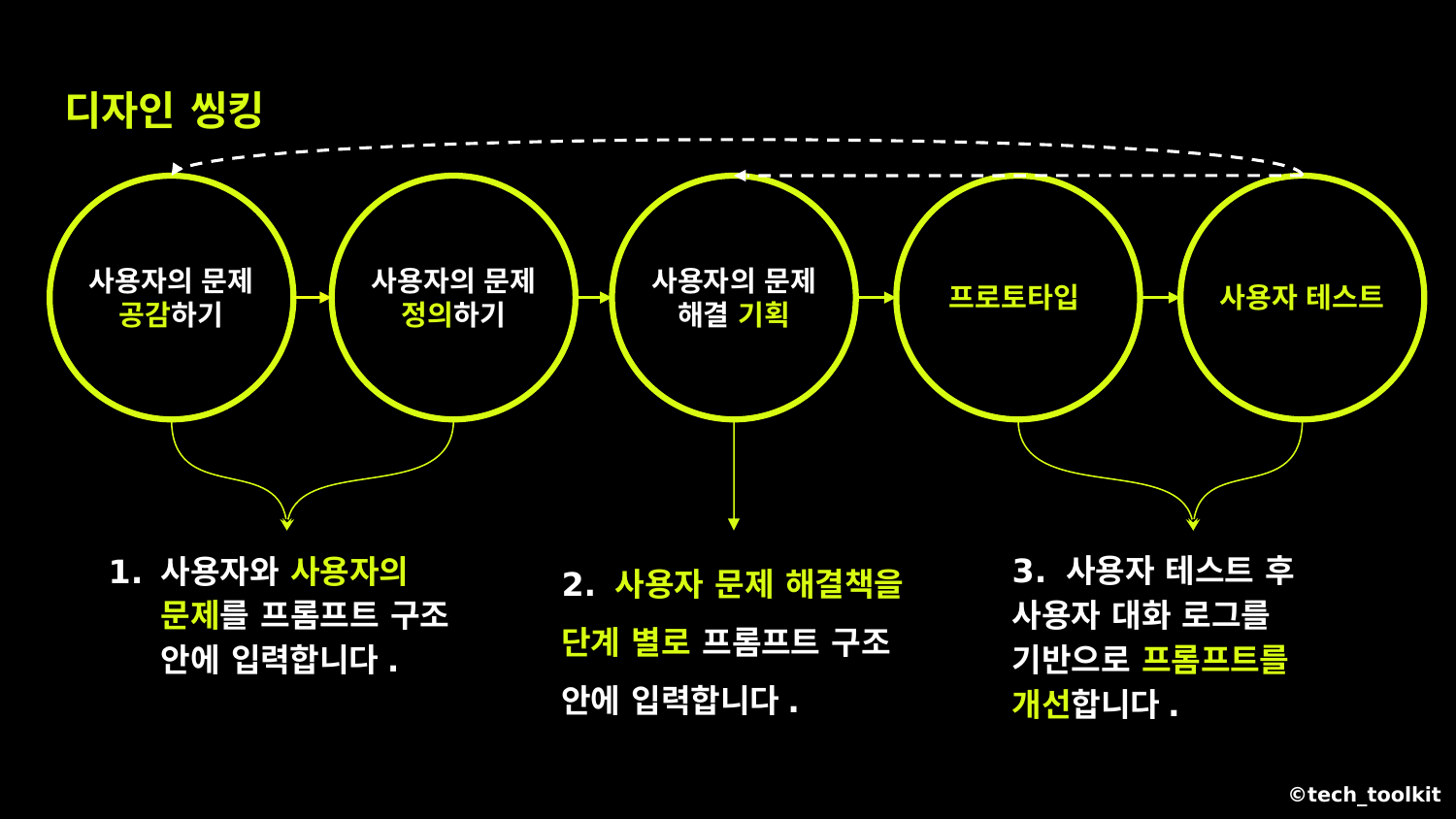

디자인 씽킹

사용자의 문제
공감하기

사용자의 문제
정의하기

사용자의 문제
공감하기
사용자의 문제 해결 기획
프로토타입
사용자 테스트
사용자와 사용자의 문제를 프롬프트 구조 안에 입력합니다.
2. 사용자 문제 해결책을 단계 별로 프롬프트 구조 안에 입력합니다.
3. 사용자 테스트 후 사용자 대화 로그를 기반으로 프롬프트를 개선합니다.
©tech_toolkit